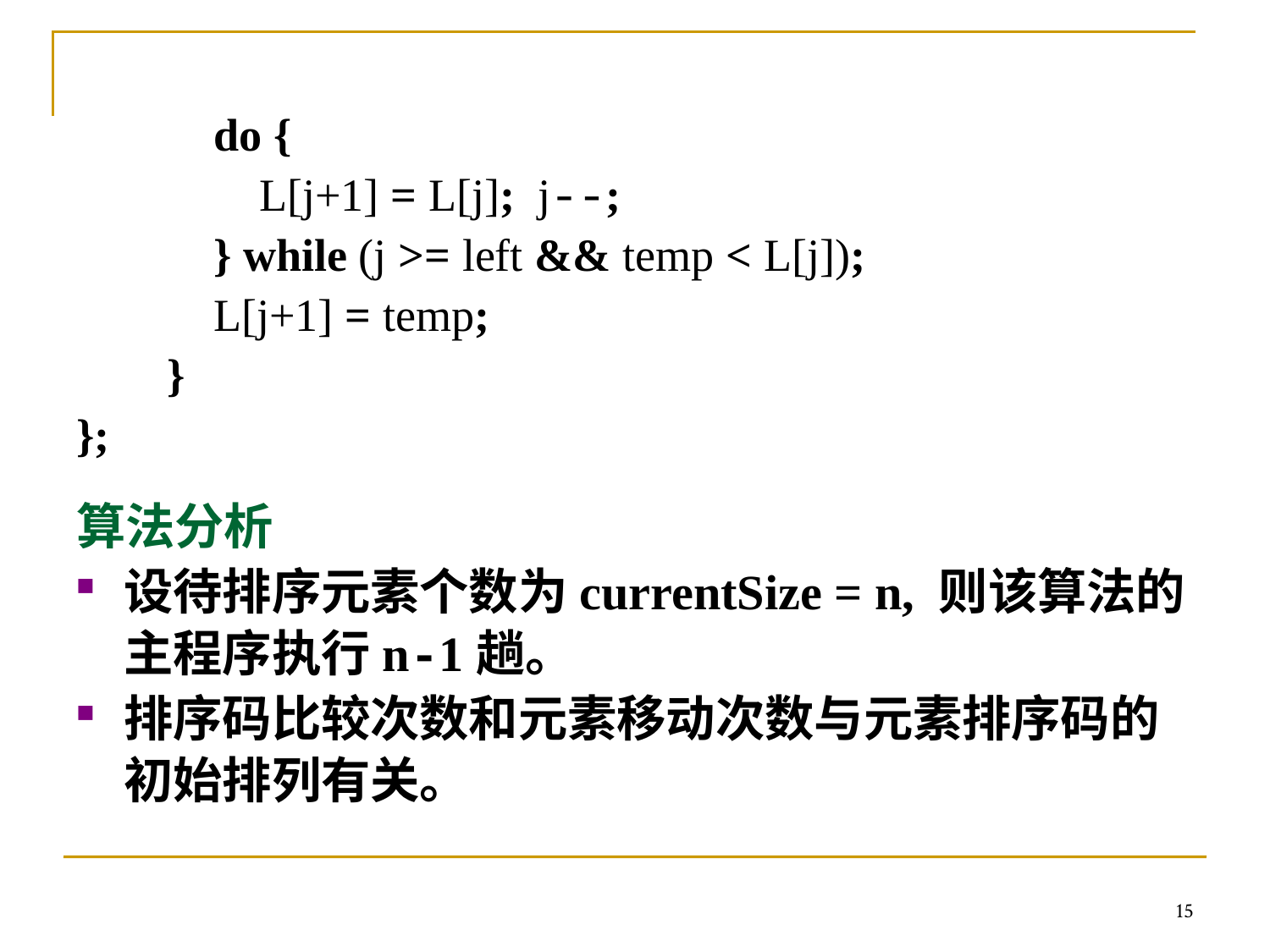

do {
                L[j+1] = L[j];  j--;
            } while (j >= left && temp < L[j]);
            L[j+1] = temp;
        }
};

算法分析
设待排序元素个数为currentSize = n, 则该算法的主程序执行n-1趟。
排序码比较次数和元素移动次数与元素排序码的初始排列有关。
15